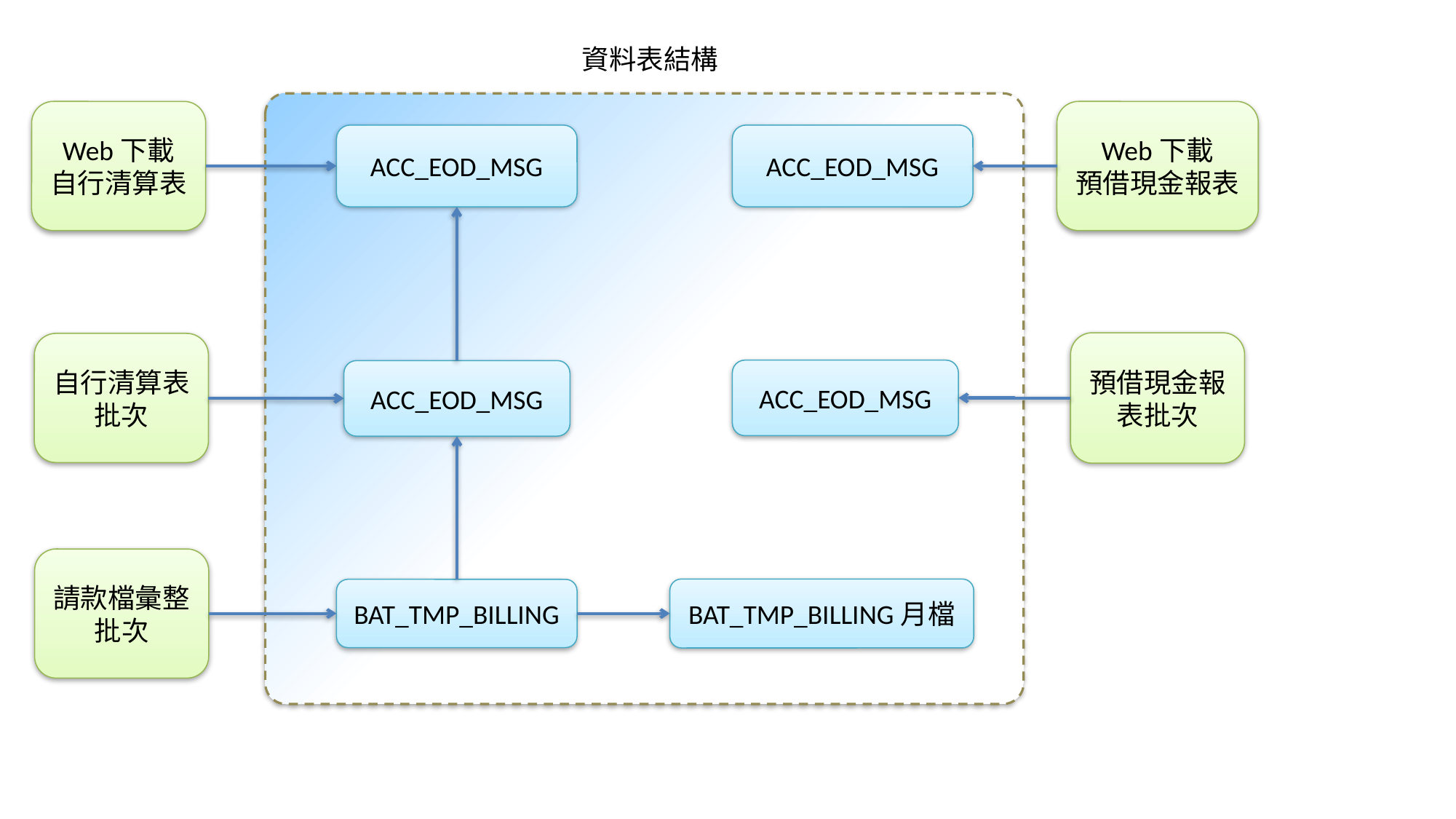

資料表結構

Web下載
自行清算表
Web下載
預借現金報表
ACC_EOD_MSG
ACC_EOD_MSG
預借現金報表批次
自行清算表
批次
ACC_EOD_MSG
ACC_EOD_MSG
請款檔彙整
批次
BAT_TMP_BILLING月檔
BAT_TMP_BILLING